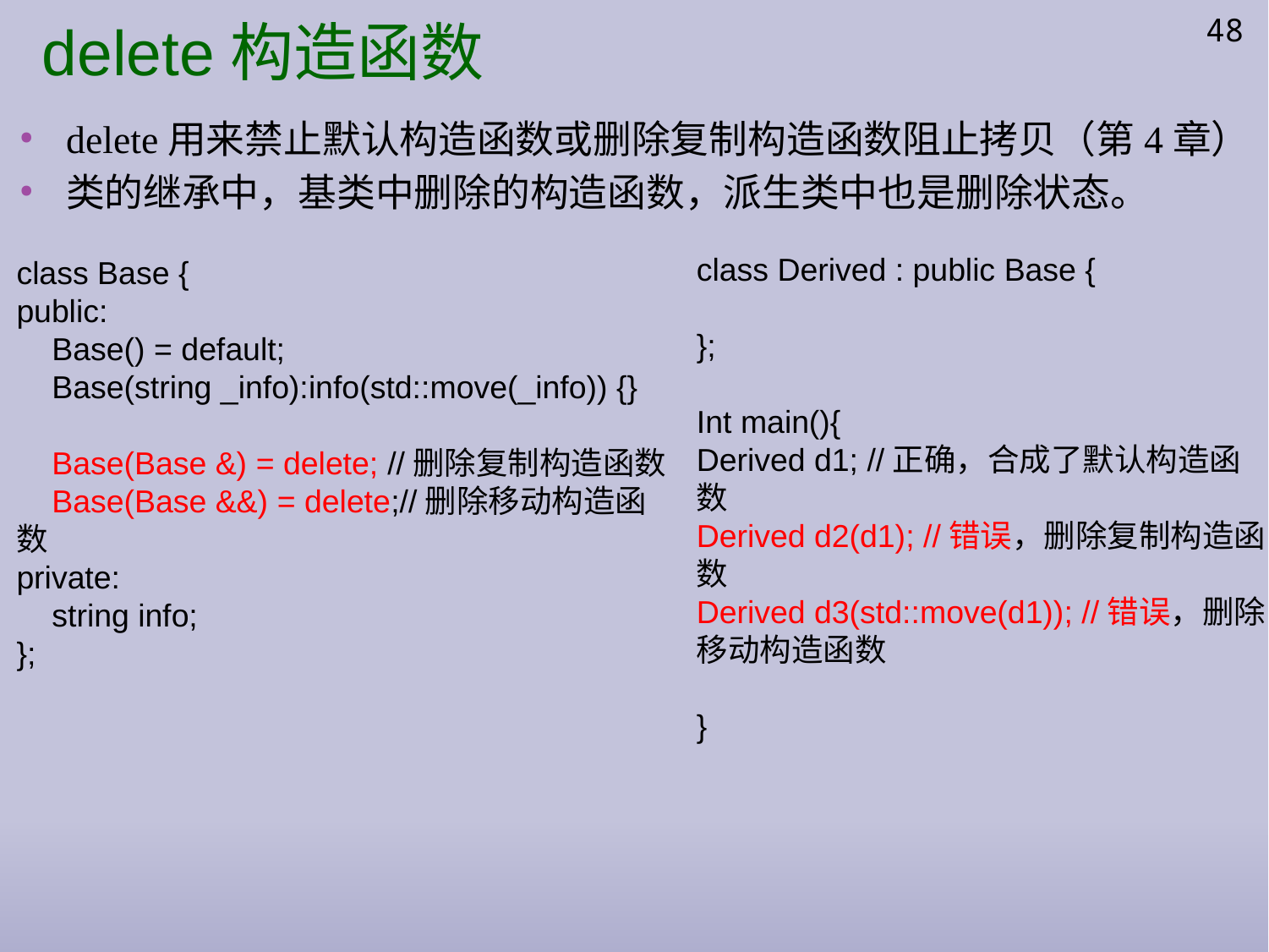

# delete构造函数
48
delete用来禁止默认构造函数或删除复制构造函数阻止拷贝（第4章）
类的继承中，基类中删除的构造函数，派生类中也是删除状态。
class Derived : public Base {

};

Int main(){
Derived d1; //正确，合成了默认构造函数
Derived d2(d1); //错误，删除复制构造函数
Derived d3(std::move(d1)); //错误，删除移动构造函数

}
class Base {
public:
    Base() = default;
    Base(string _info):info(std::move(_info)) {}

    Base(Base &) = delete; //删除复制构造函数
    Base(Base &&) = delete;//删除移动构造函数
private:
    string info;
};